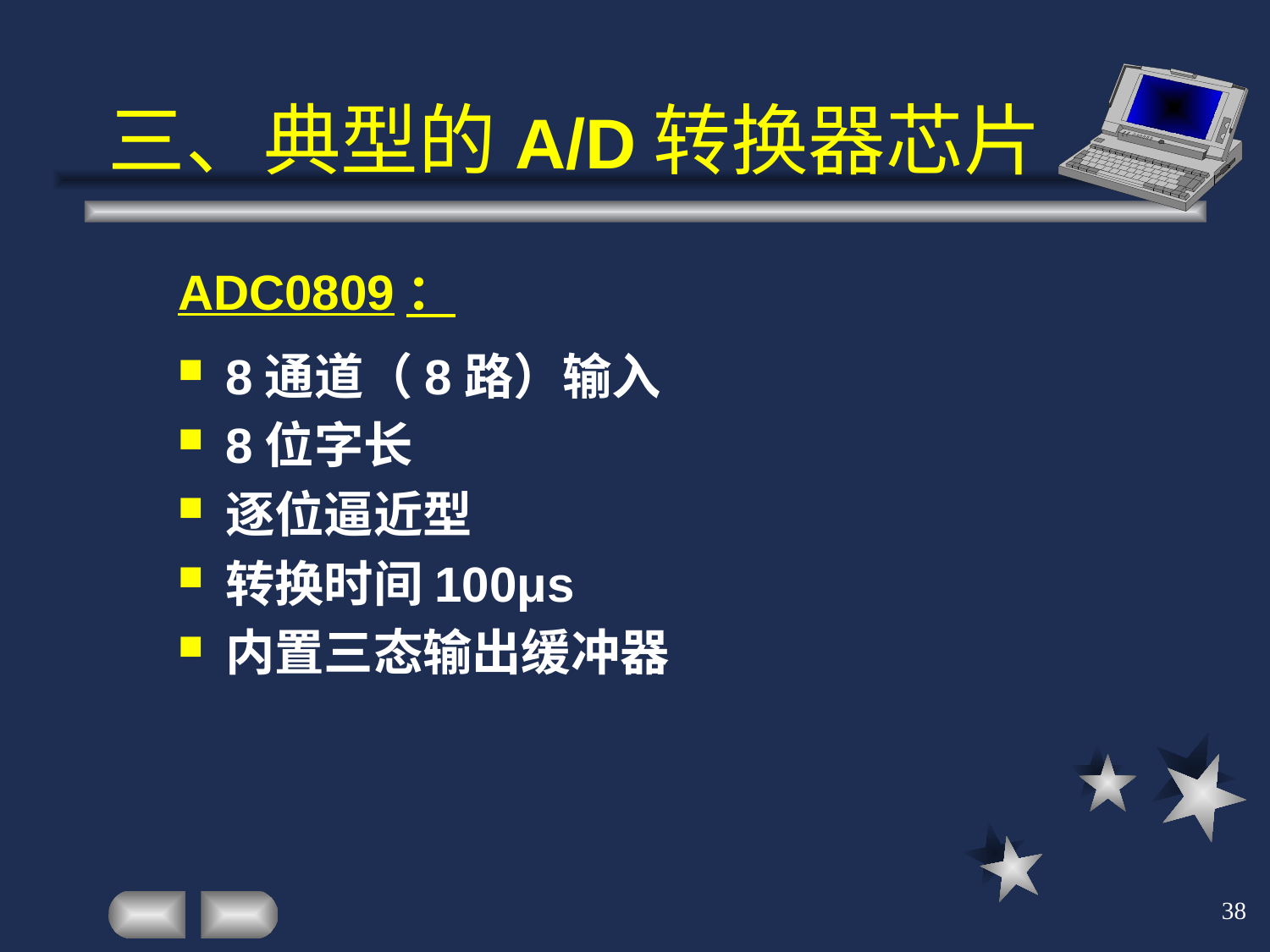

# 三、典型的A/D转换器芯片
ADC0809：
8通道（8路）输入
8位字长
逐位逼近型
转换时间100μs
内置三态输出缓冲器
38